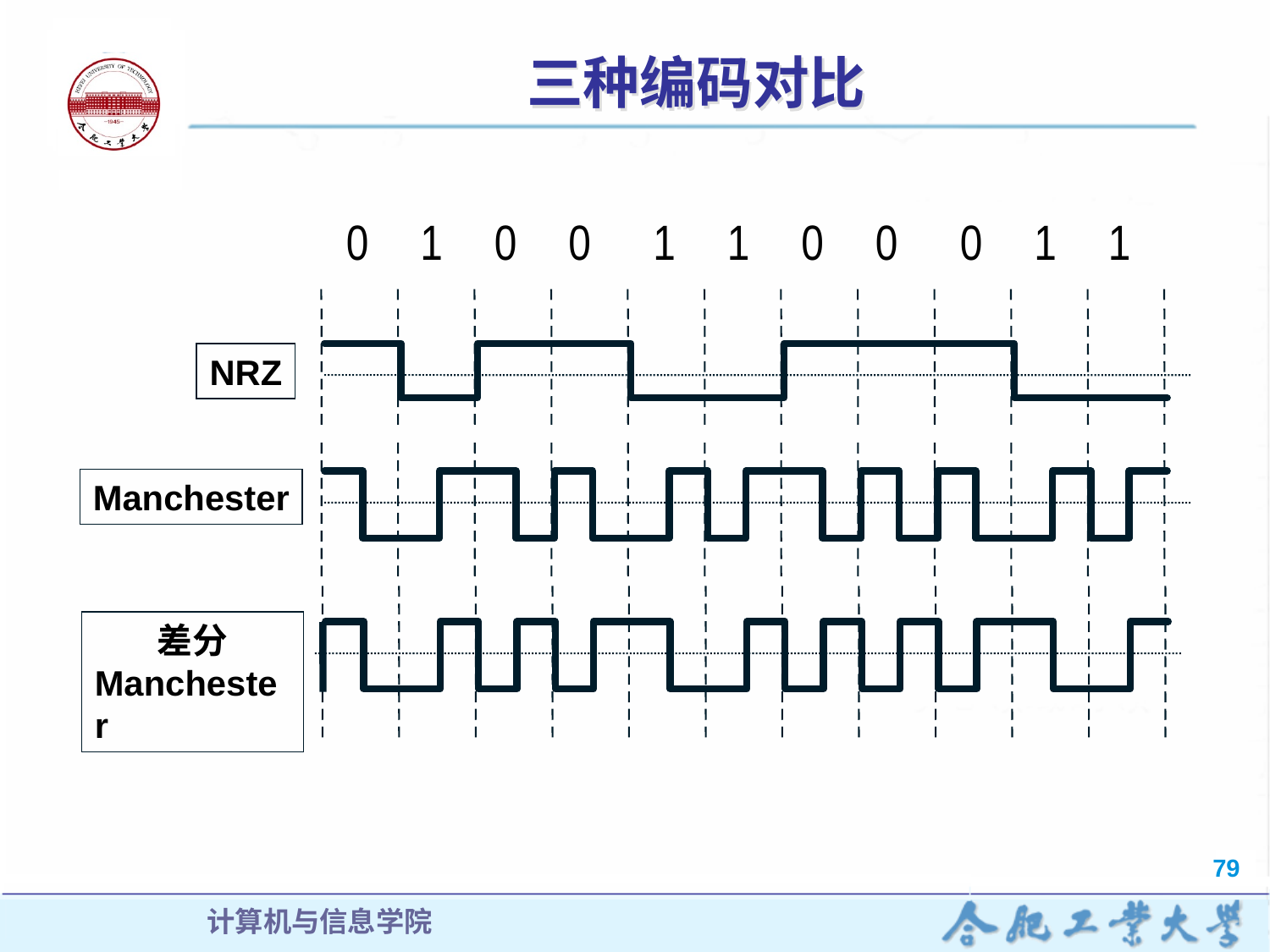

# 三种编码对比
0
1
0
0
1
1
0
0
0
1
1

NRZ

Manchester

差分
Manchester